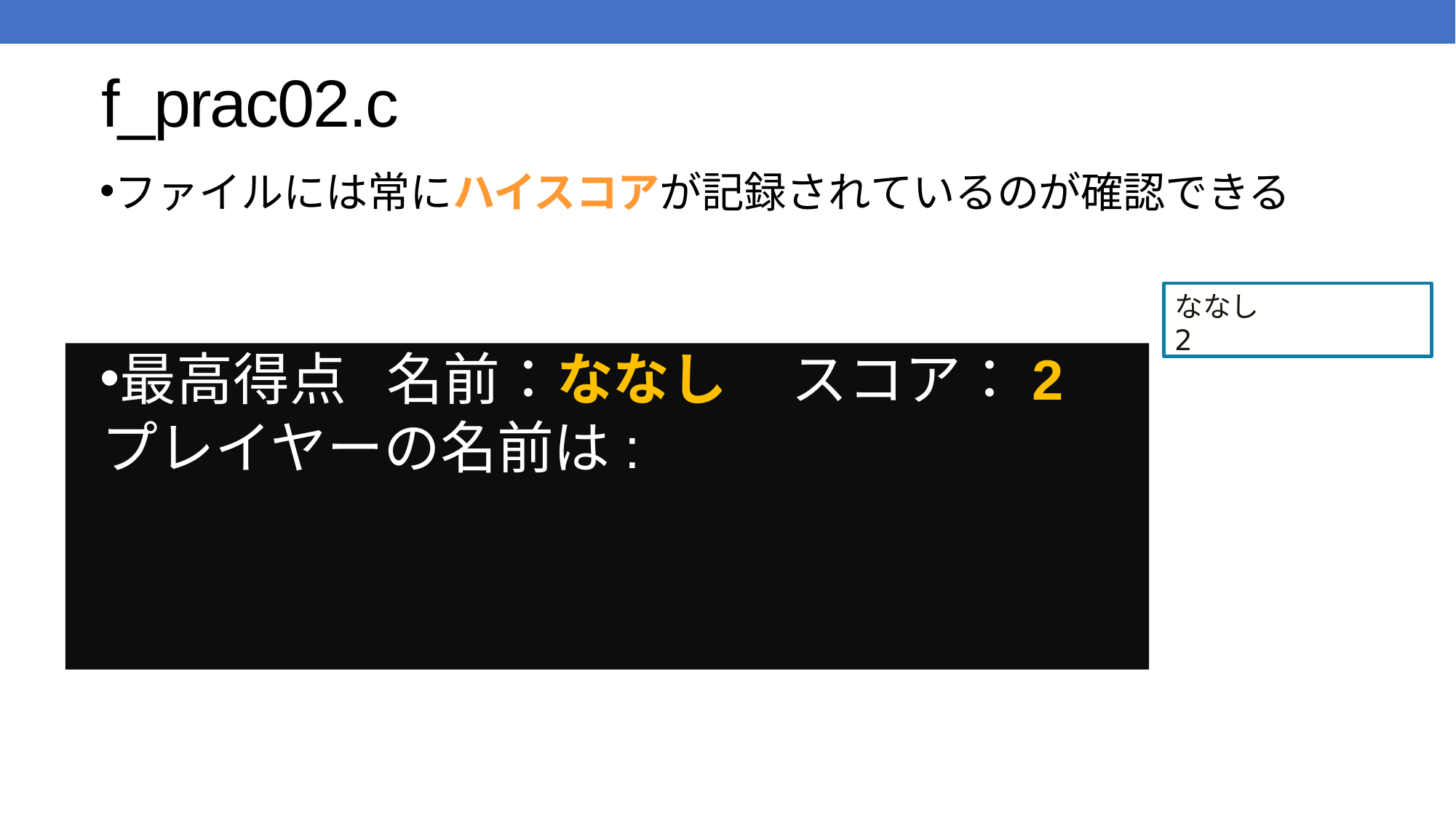

# f_prac02.c
ファイルには常にハイスコアが記録されているのが確認できる

最高得点	名前：ななし	スコア：2
プレイヤーの名前は:
ななし
2